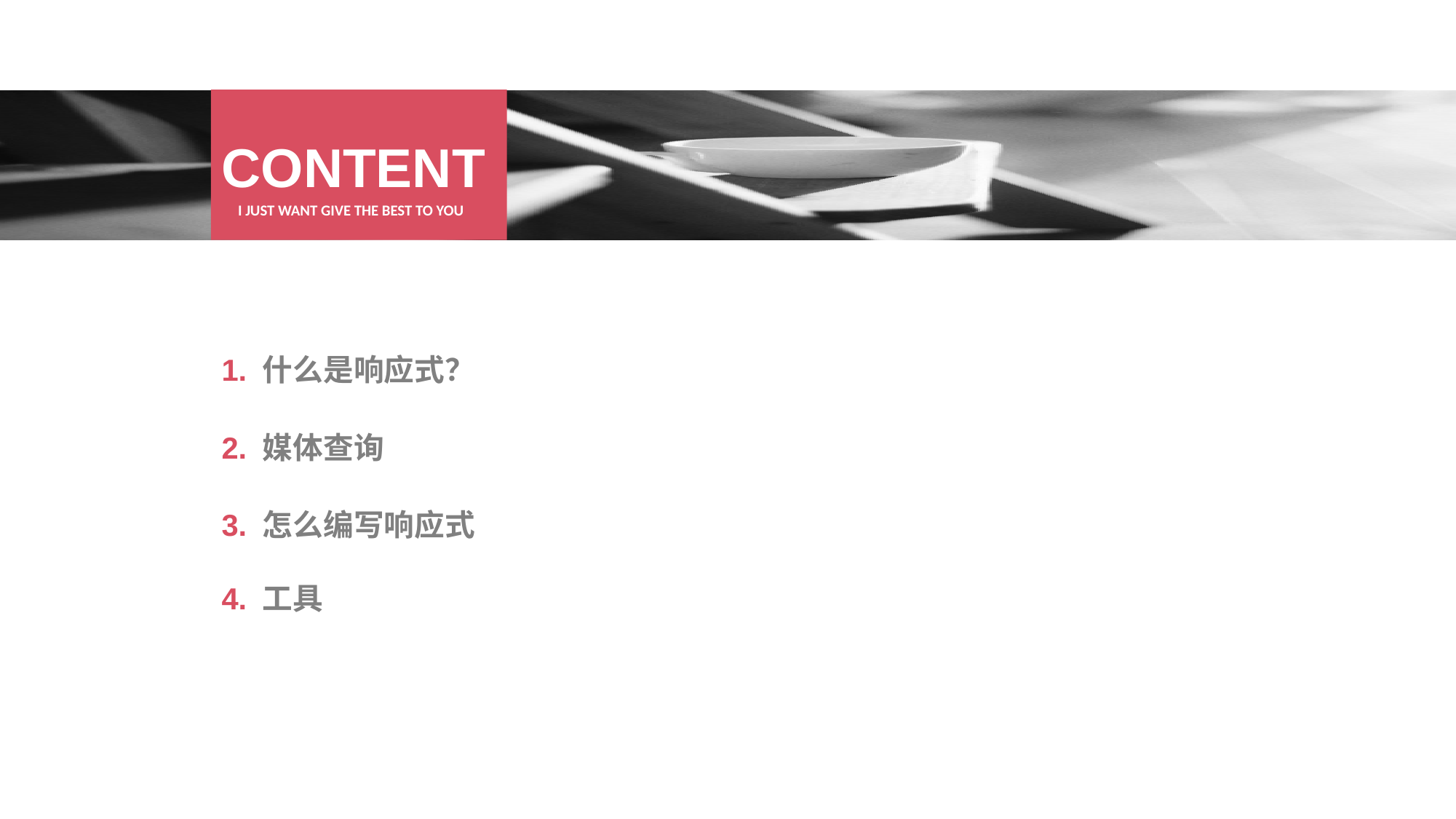

CONTENT
I JUST WANT GIVE THE BEST TO YOU
1. 什么是响应式？
2. 媒体查询
3. 怎么编写响应式
4. 工具